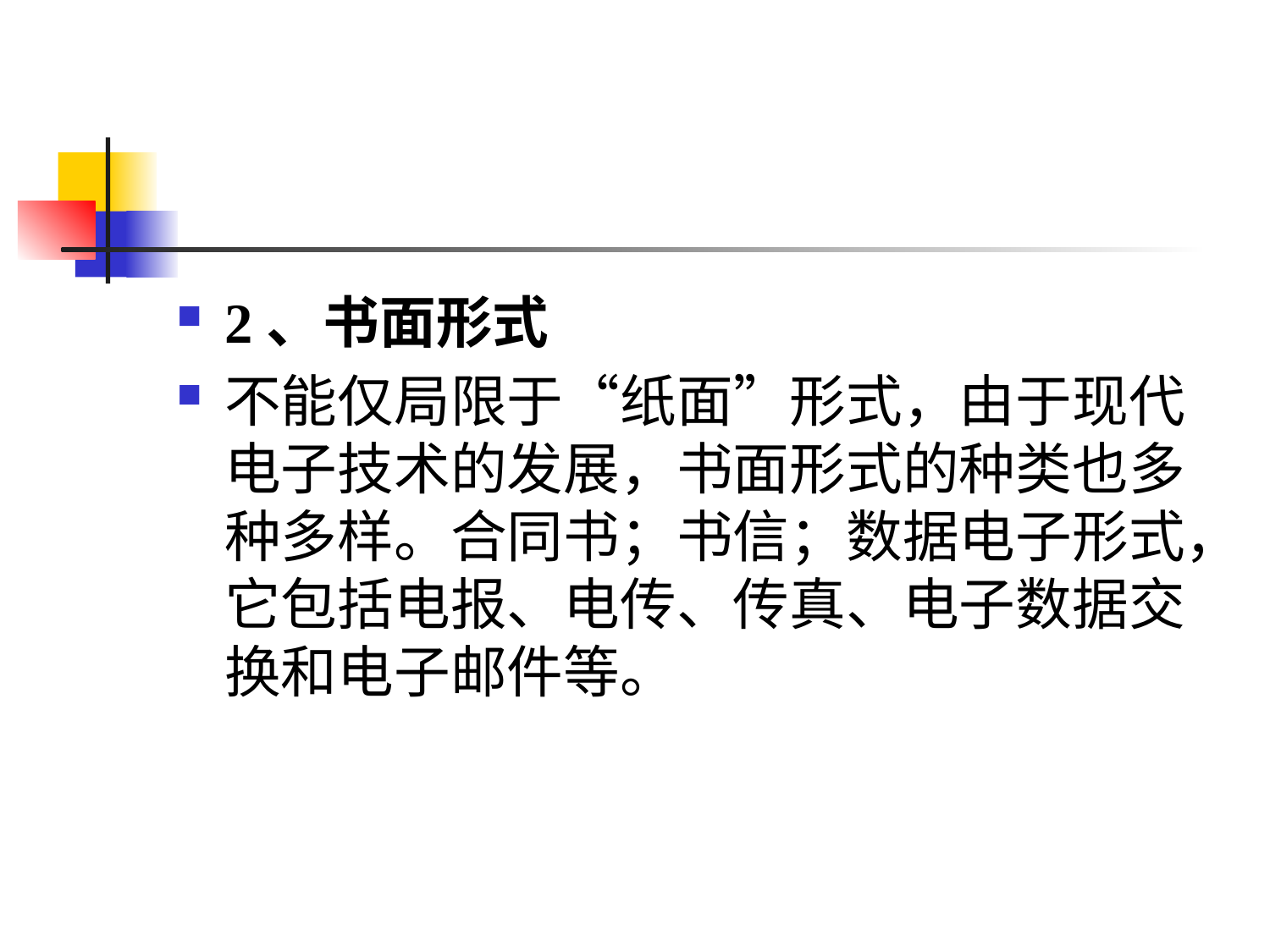

#
2、书面形式
不能仅局限于“纸面”形式，由于现代电子技术的发展，书面形式的种类也多种多样。合同书；书信；数据电子形式，它包括电报、电传、传真、电子数据交换和电子邮件等。